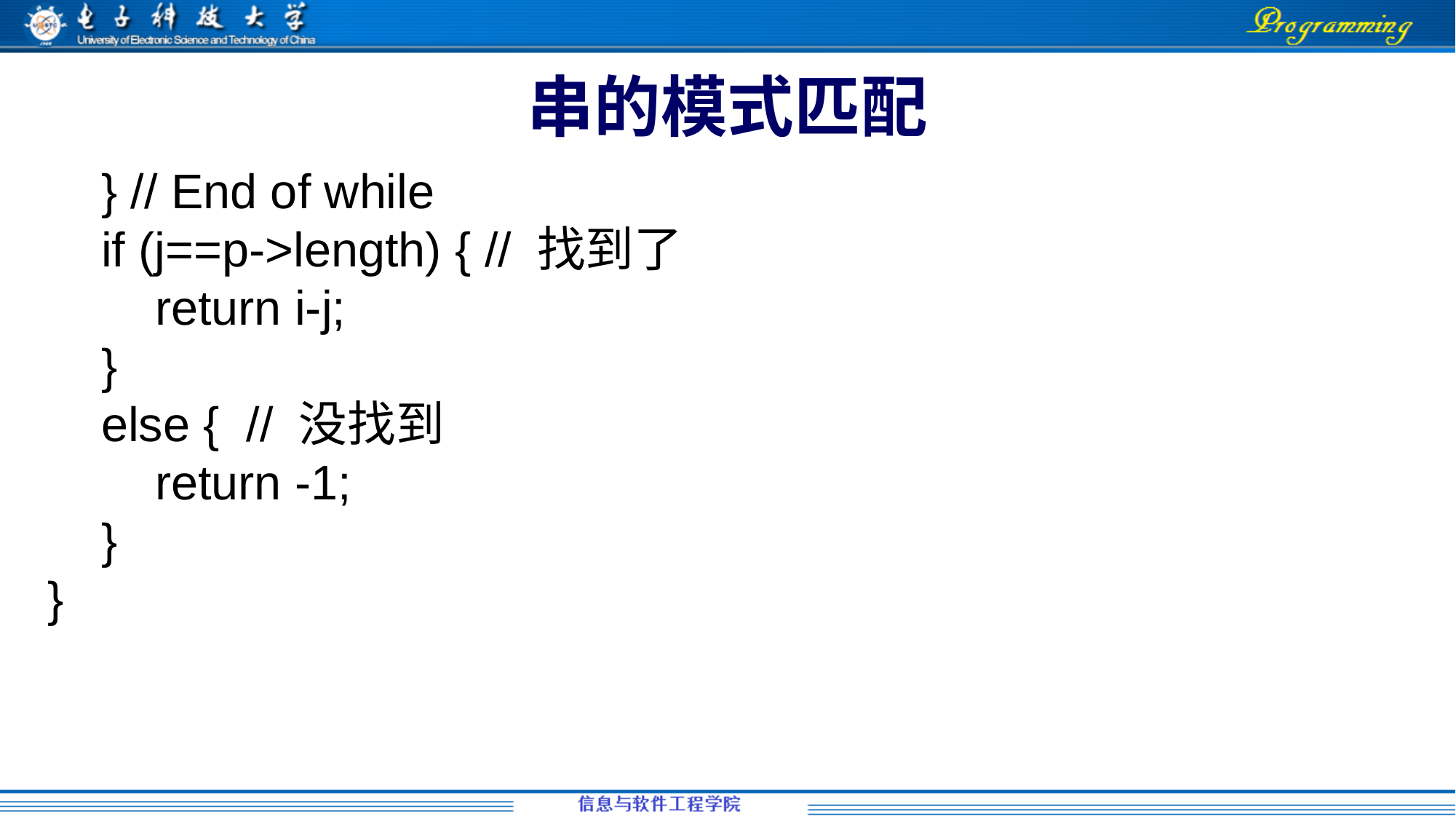

# 串的模式匹配
    } // End of while
    if (j==p->length) { // 找到了
        return i-j;
    }
    else {  // 没找到
        return -1;
    }
}